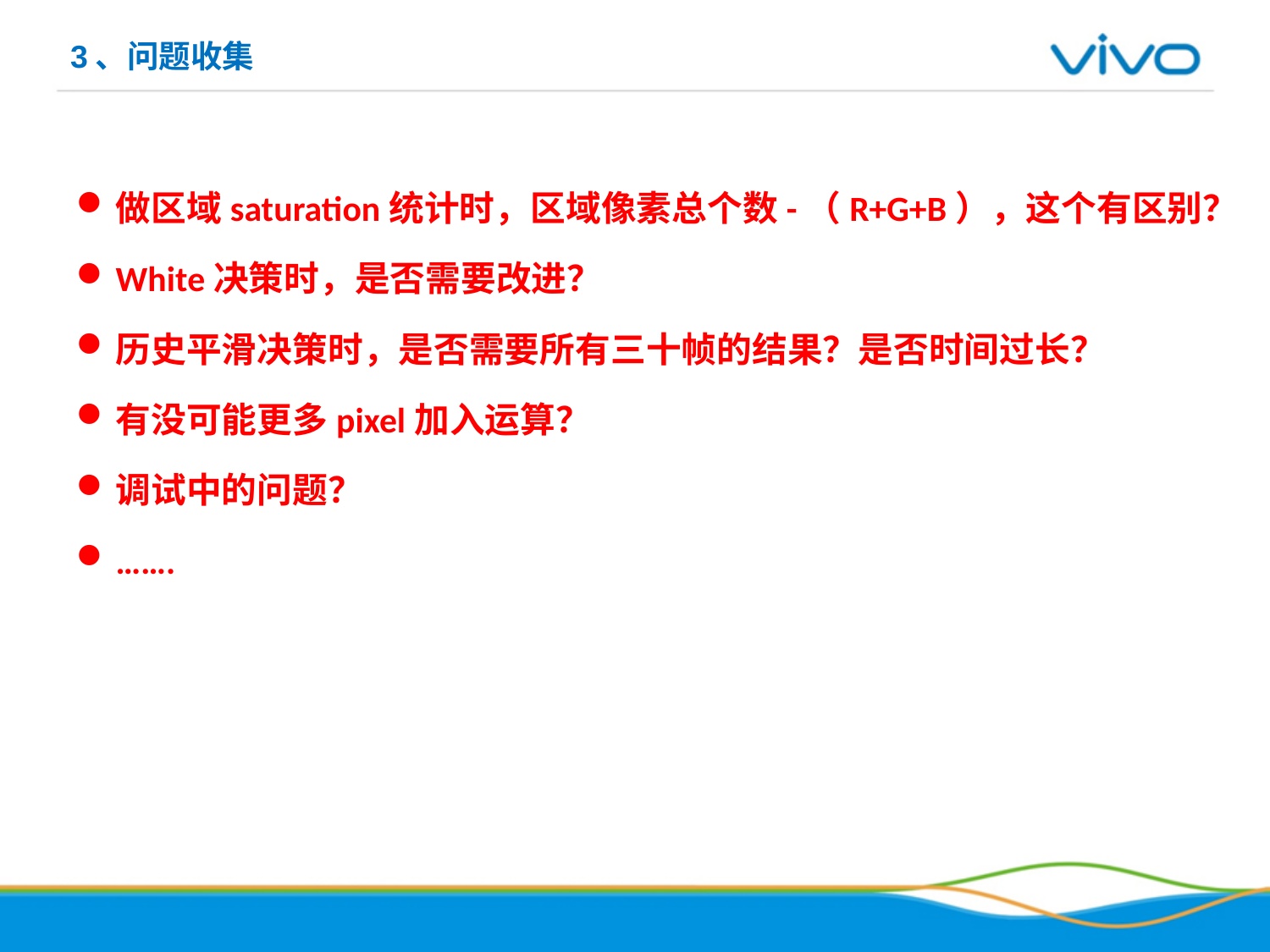

3、问题收集
做区域saturation统计时，区域像素总个数-（R+G+B），这个有区别？
White决策时，是否需要改进？
历史平滑决策时，是否需要所有三十帧的结果？是否时间过长？
有没可能更多pixel加入运算？
调试中的问题？
…….